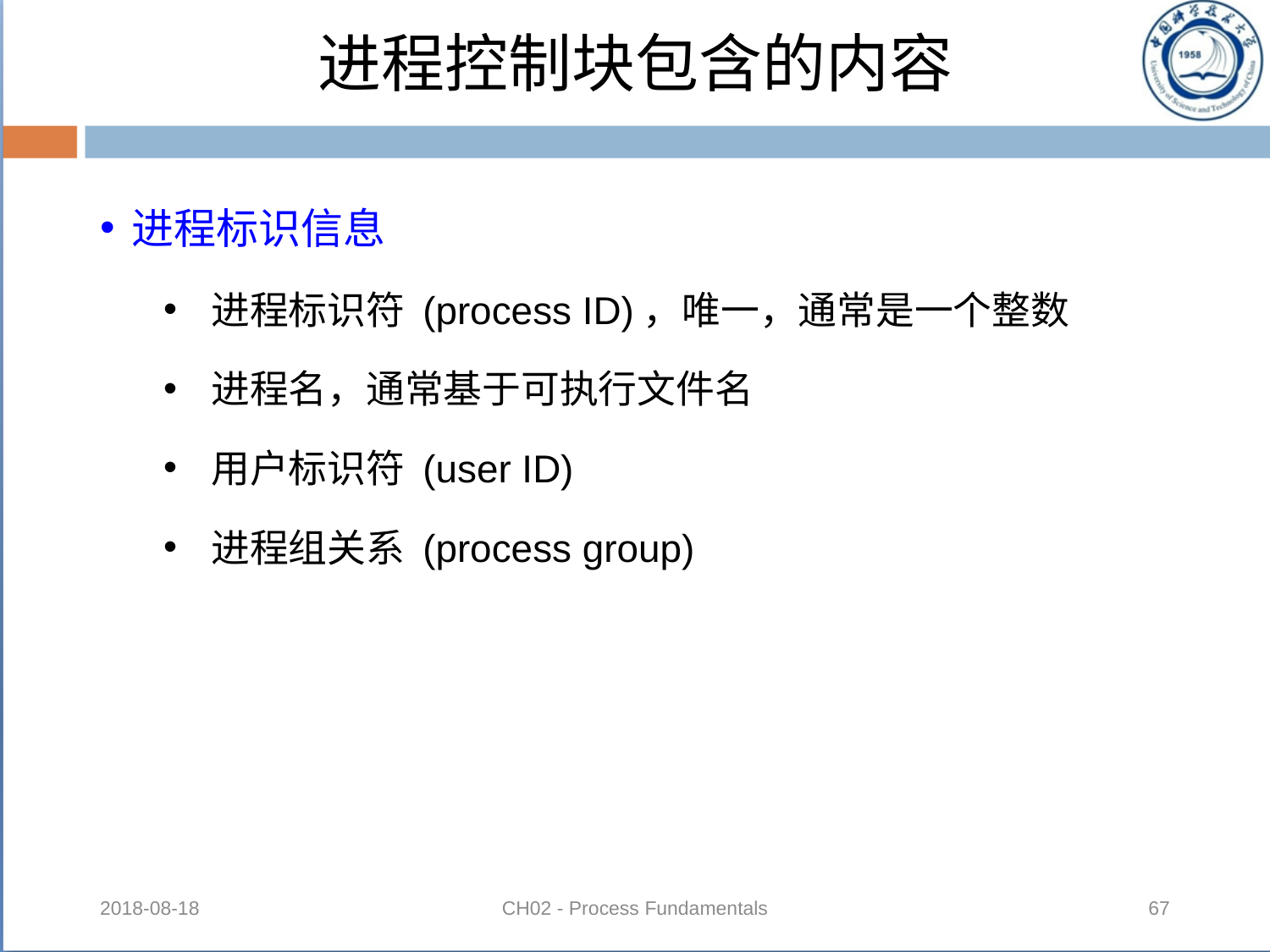

# 进程控制块包含的内容
进程标识信息
进程标识符 (process ID)，唯一，通常是一个整数
进程名，通常基于可执行文件名
用户标识符 (user ID)
进程组关系 (process group)
2018-08-18
CH02 - Process Fundamentals
67